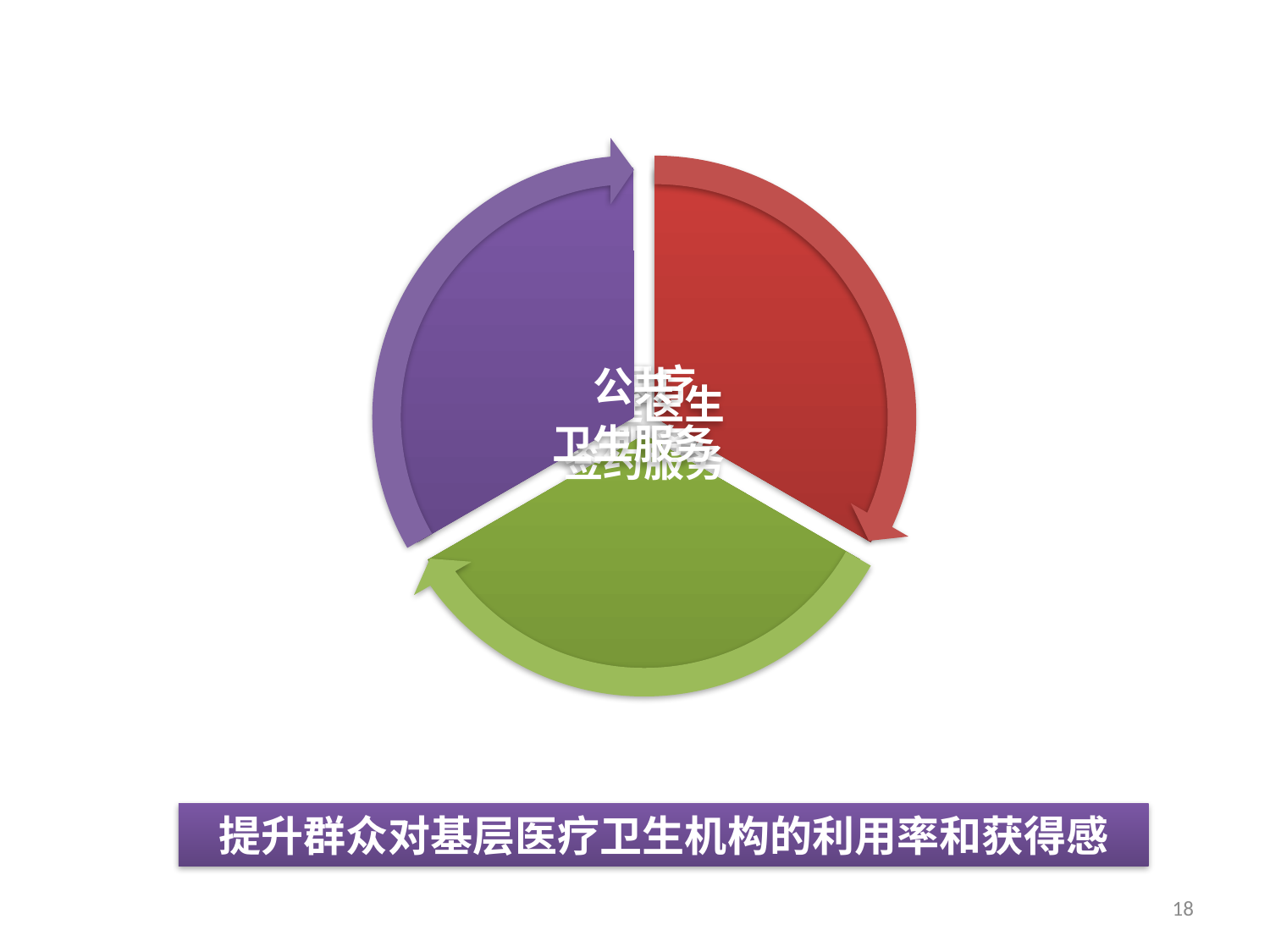

医疗
服务
家庭医生
签约服务
公共
卫生服务
提升群众对基层医疗卫生机构的利用率和获得感
18